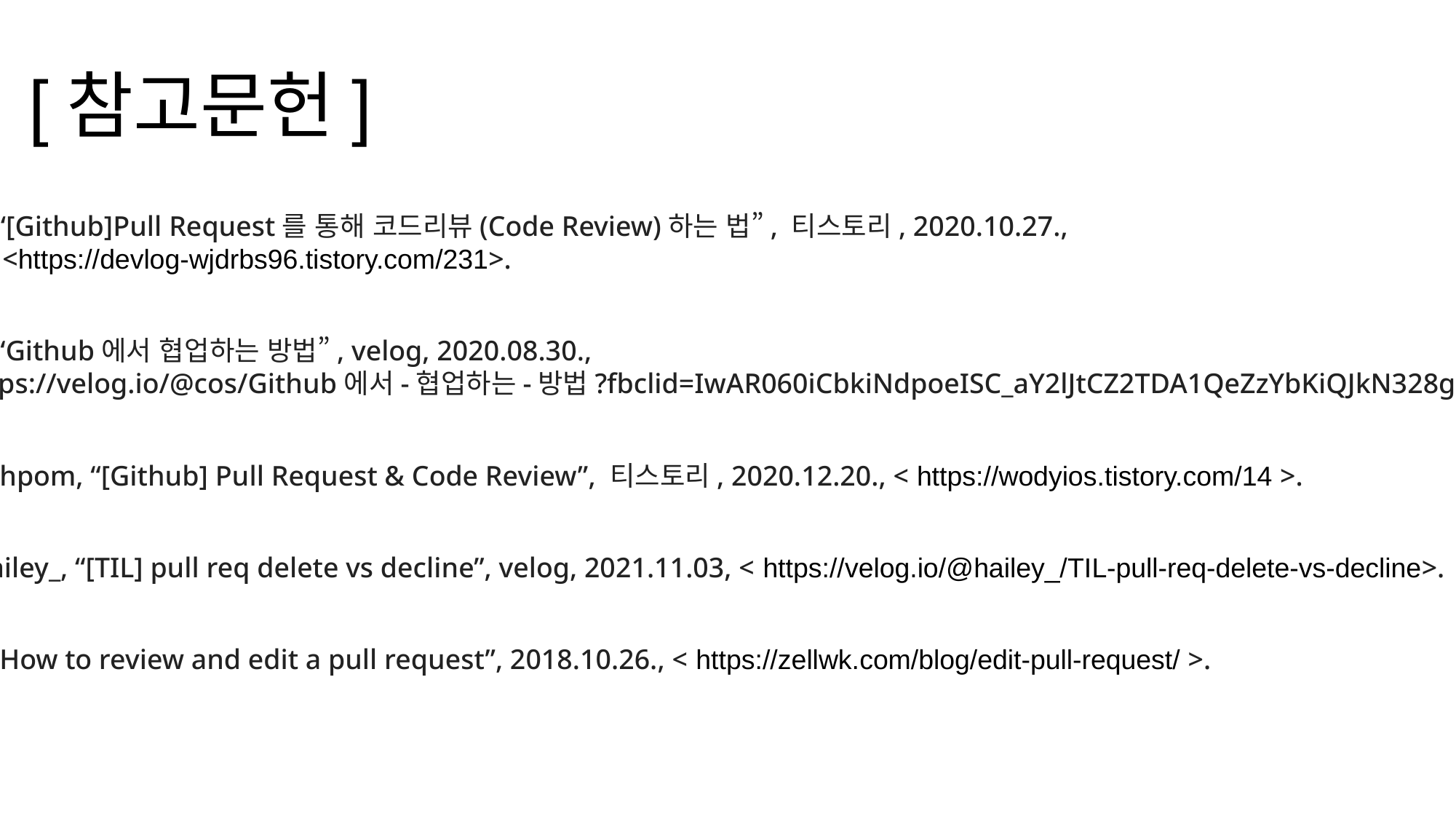

[참고문헌]
“[Github]Pull Request를 통해 코드리뷰(Code Review)하는 법”, 티스토리, 2020.10.27.,
 <https://devlog-wjdrbs96.tistory.com/231>.
cos, “Github에서 협업하는 방법”, velog, 2020.08.30.,
< https://velog.io/@cos/Github에서-협업하는-방법?fbclid=IwAR060iCbkiNdpoeISC_aY2lJtCZ2TDA1QeZzYbKiQJkN328gfOaTc1pS18M >.
phpom, “[Github] Pull Request & Code Review”, 티스토리, 2020.12.20., < https://wodyios.tistory.com/14 >.
hailey_, “[TIL] pull req delete vs decline”, velog, 2021.11.03, < https://velog.io/@hailey_/TIL-pull-req-delete-vs-decline>.
“How to review and edit a pull request”, 2018.10.26., < https://zellwk.com/blog/edit-pull-request/ >.